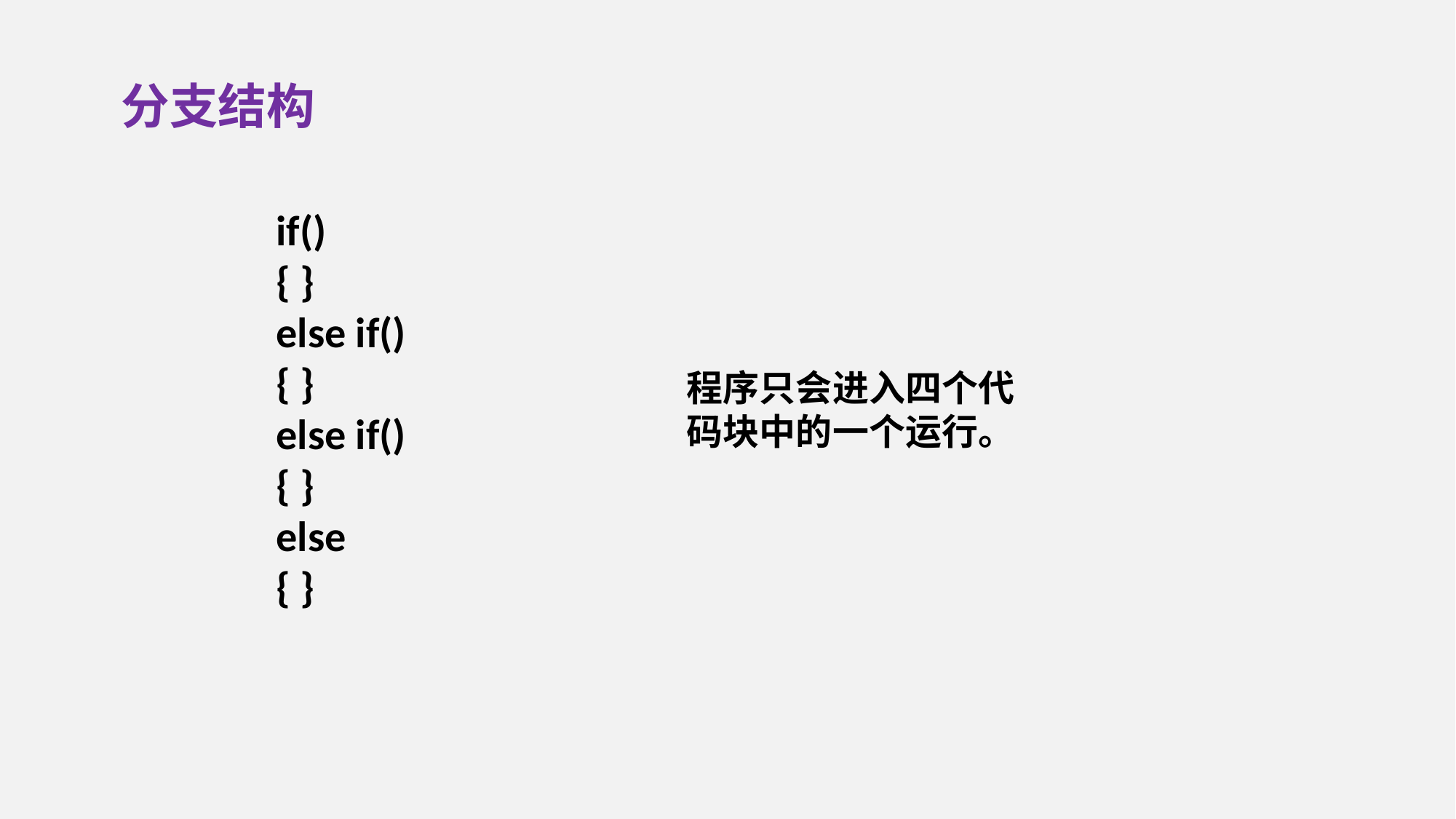

分支结构
if()
{ }
else if()
{ }
else if()
{ }
else
{ }
程序只会进入四个代码块中的一个运行。